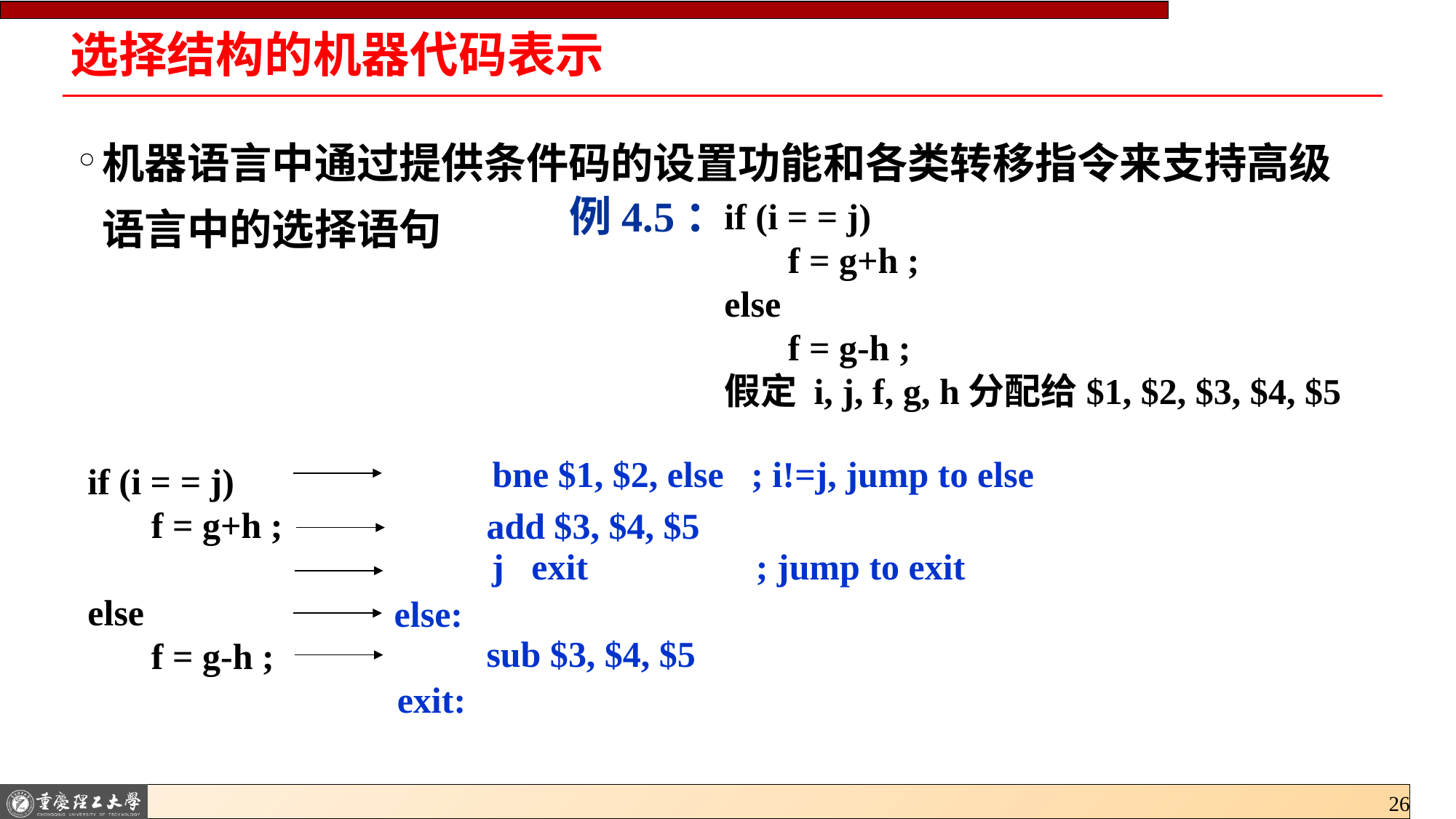

# 选择结构的机器代码表示
机器语言中通过提供条件码的设置功能和各类转移指令来支持高级语言中的选择语句
例4.5：
if (i = = j)
       f = g+h ;
else
       f = g-h ;
假定 i, j, f, g, h分配给$1, $2, $3, $4, $5
bne $1, $2, else   ; i!=j, jump to else
if (i = = j)
       f = g+h ;

else
       f = g-h ;
add $3, $4, $5
j   exit		     ; jump to exit
else:
sub $3, $4, $5
exit: